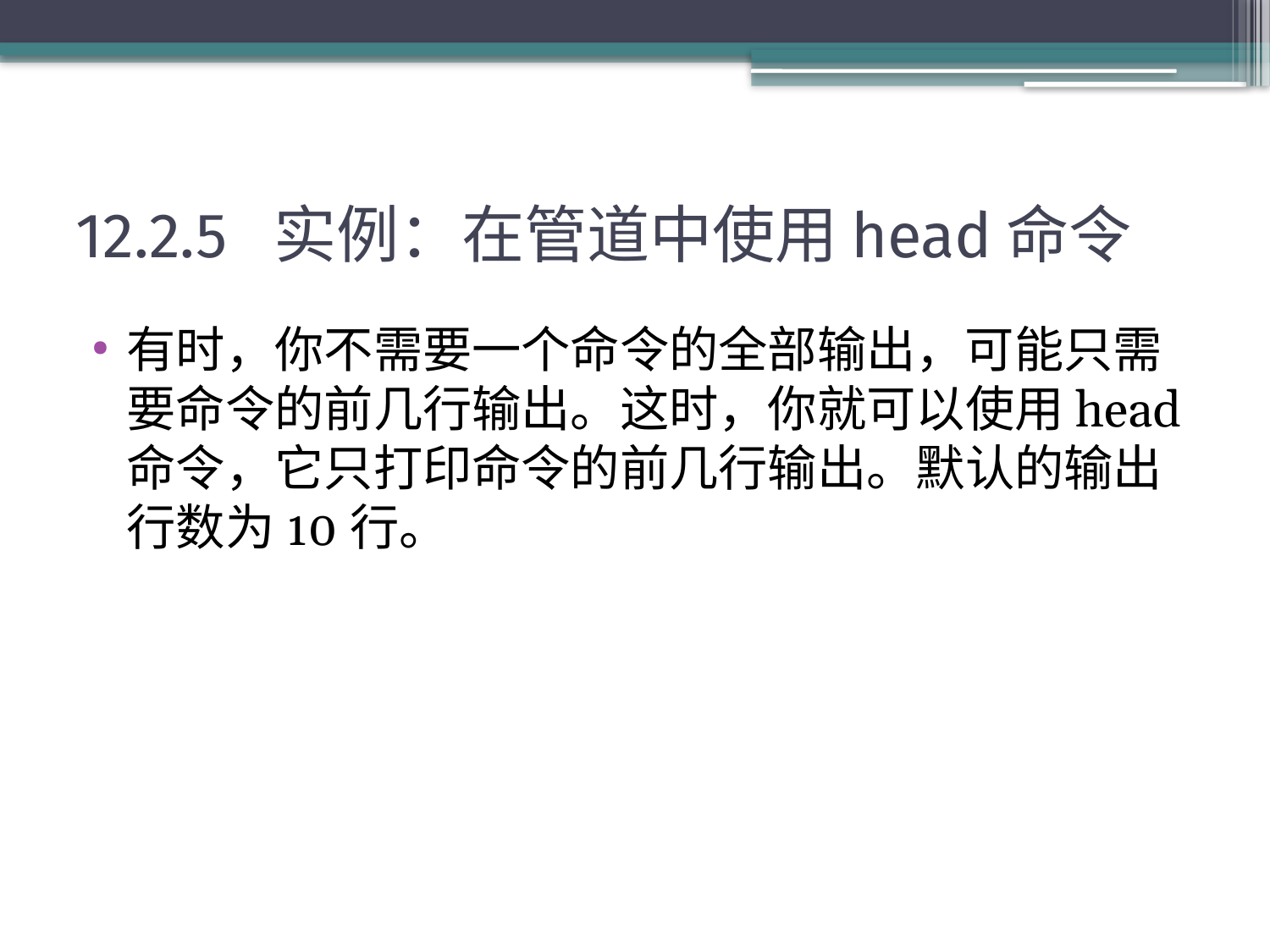

# 12.2.5  实例：在管道中使用head命令
有时，你不需要一个命令的全部输出，可能只需要命令的前几行输出。这时，你就可以使用head命令，它只打印命令的前几行输出。默认的输出行数为10行。